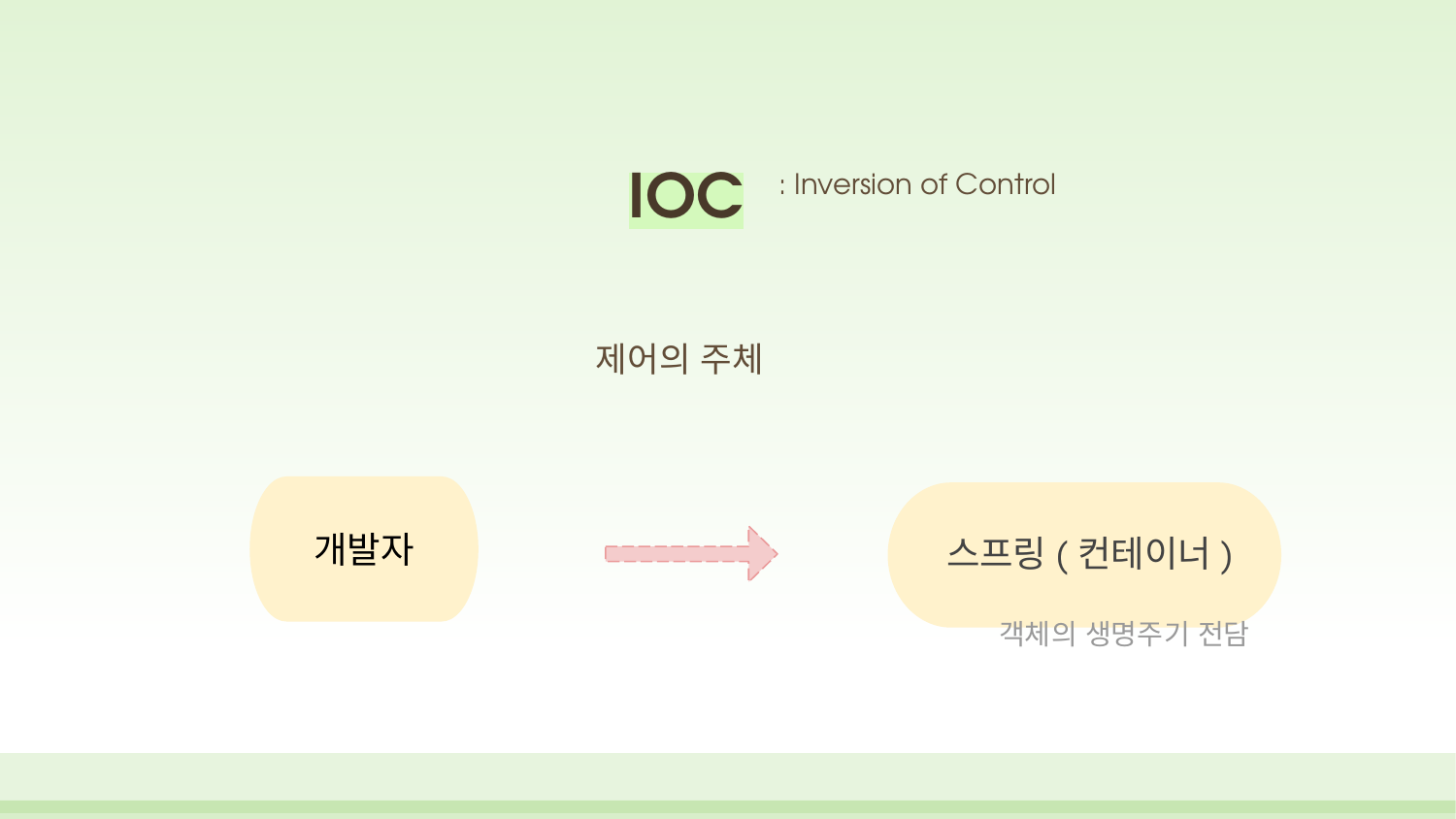

# IOC
: Inversion of Control

제어의 주체

개발자

스프링(컨테이너)

객체의 생명주기 전담